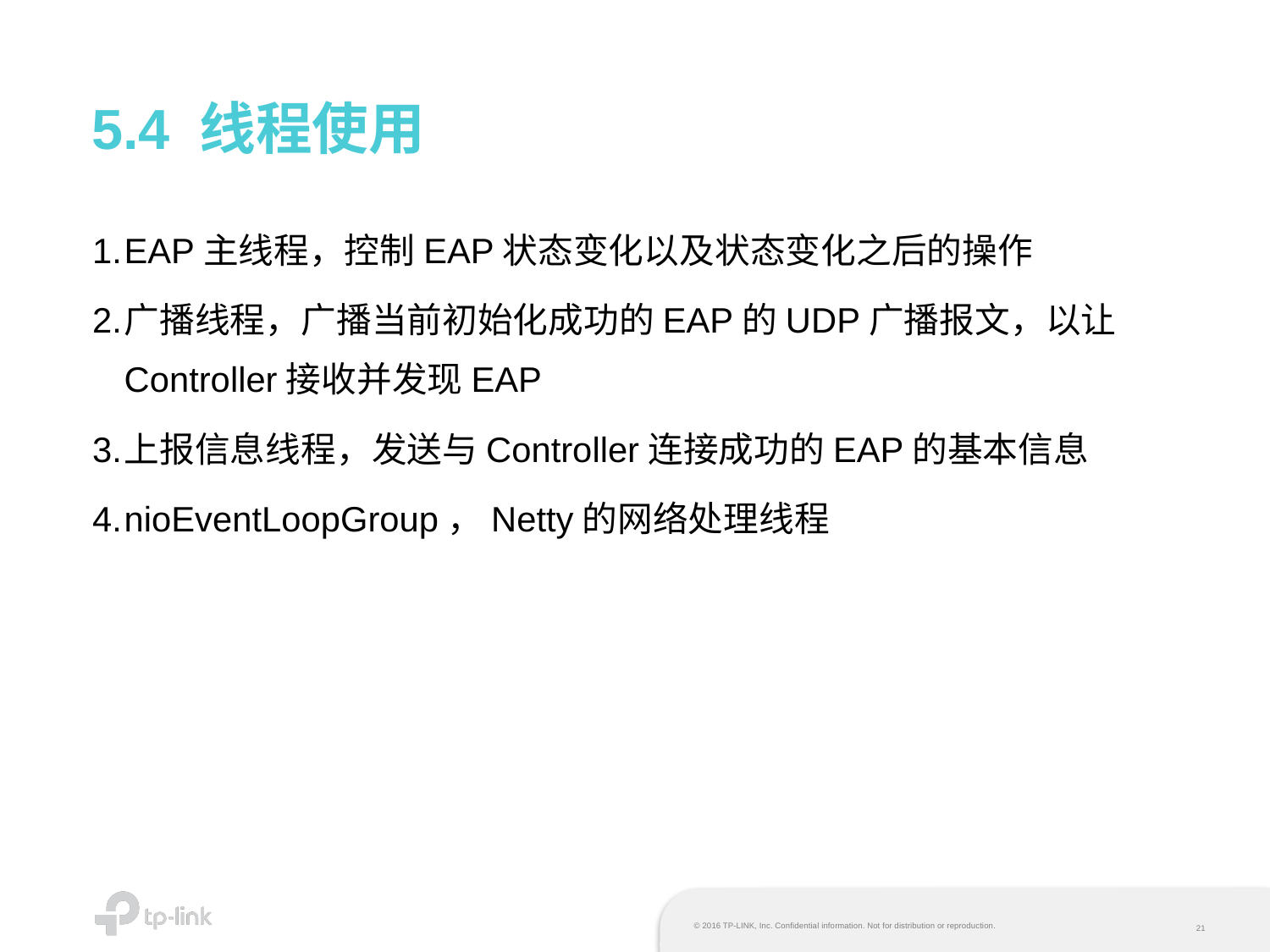

5.4 线程使用
EAP主线程，控制EAP状态变化以及状态变化之后的操作
广播线程，广播当前初始化成功的EAP的UDP广播报文，以让Controller接收并发现EAP
上报信息线程，发送与Controller连接成功的EAP的基本信息
nioEventLoopGroup，Netty的网络处理线程